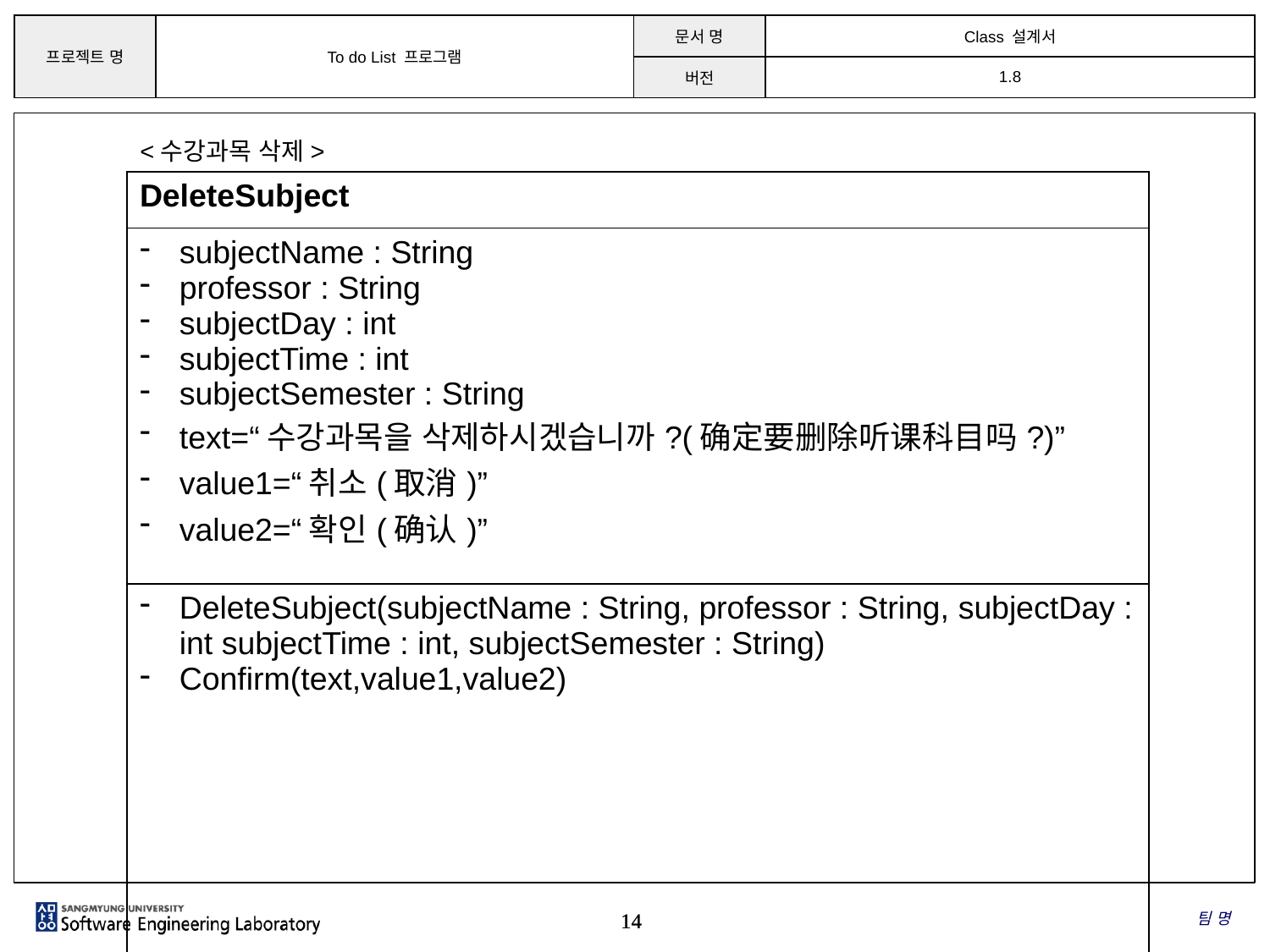

<수강과목 삭제>
| DeleteSubject |
| --- |
| subjectName : String professor : String subjectDay : int subjectTime : int subjectSemester : String text=“수강과목을 삭제하시겠습니까?(确定要删除听课科目吗?)” value1=“취소(取消)” value2=“확인(确认)” |
| DeleteSubject(subjectName : String, professor : String, subjectDay : int subjectTime : int, subjectSemester : String) Confirm(text,value1,value2) |
팀 명